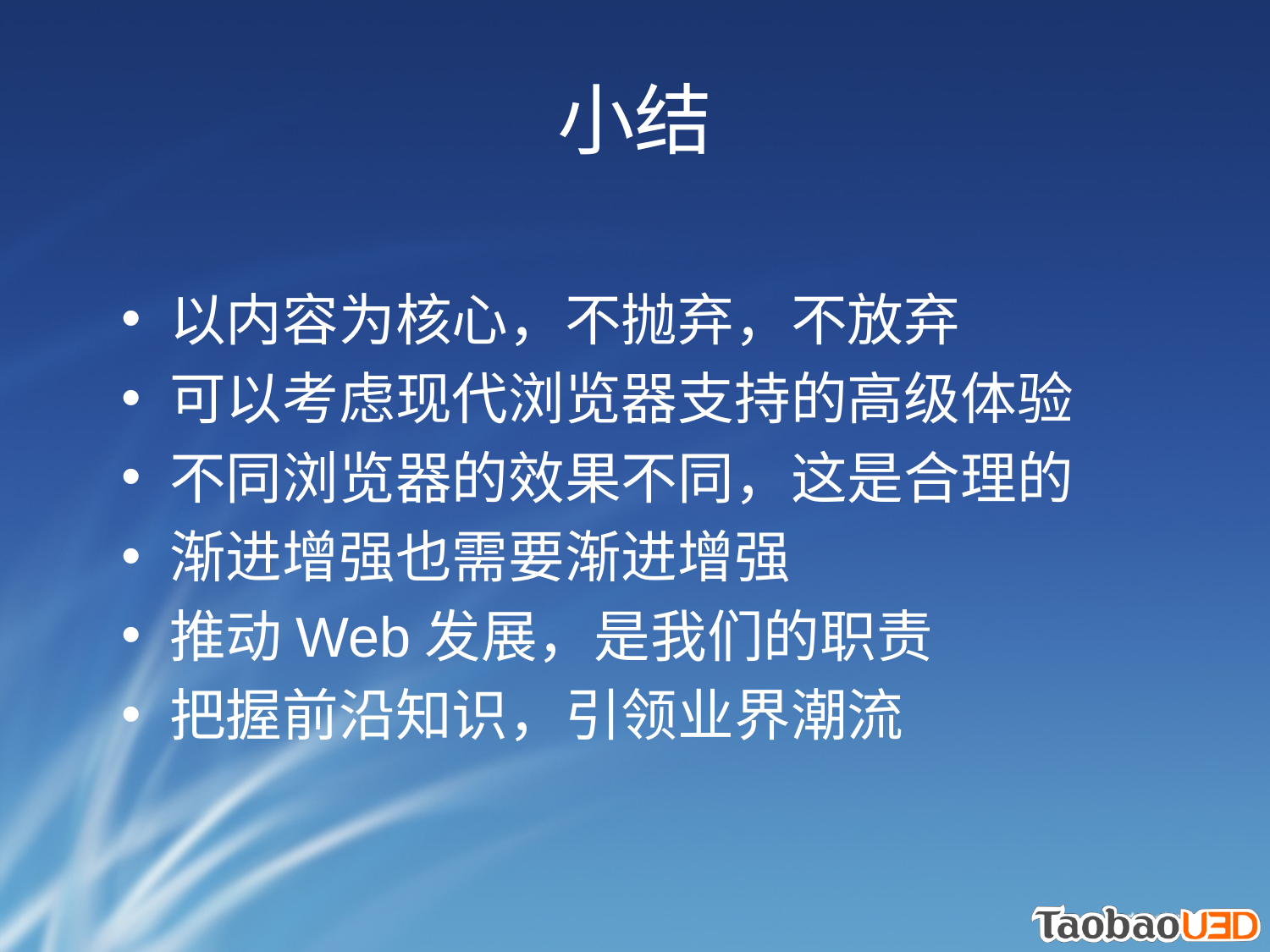

# 小结
以内容为核心，不抛弃，不放弃
可以考虑现代浏览器支持的高级体验
不同浏览器的效果不同，这是合理的
渐进增强也需要渐进增强
推动Web发展，是我们的职责
把握前沿知识，引领业界潮流